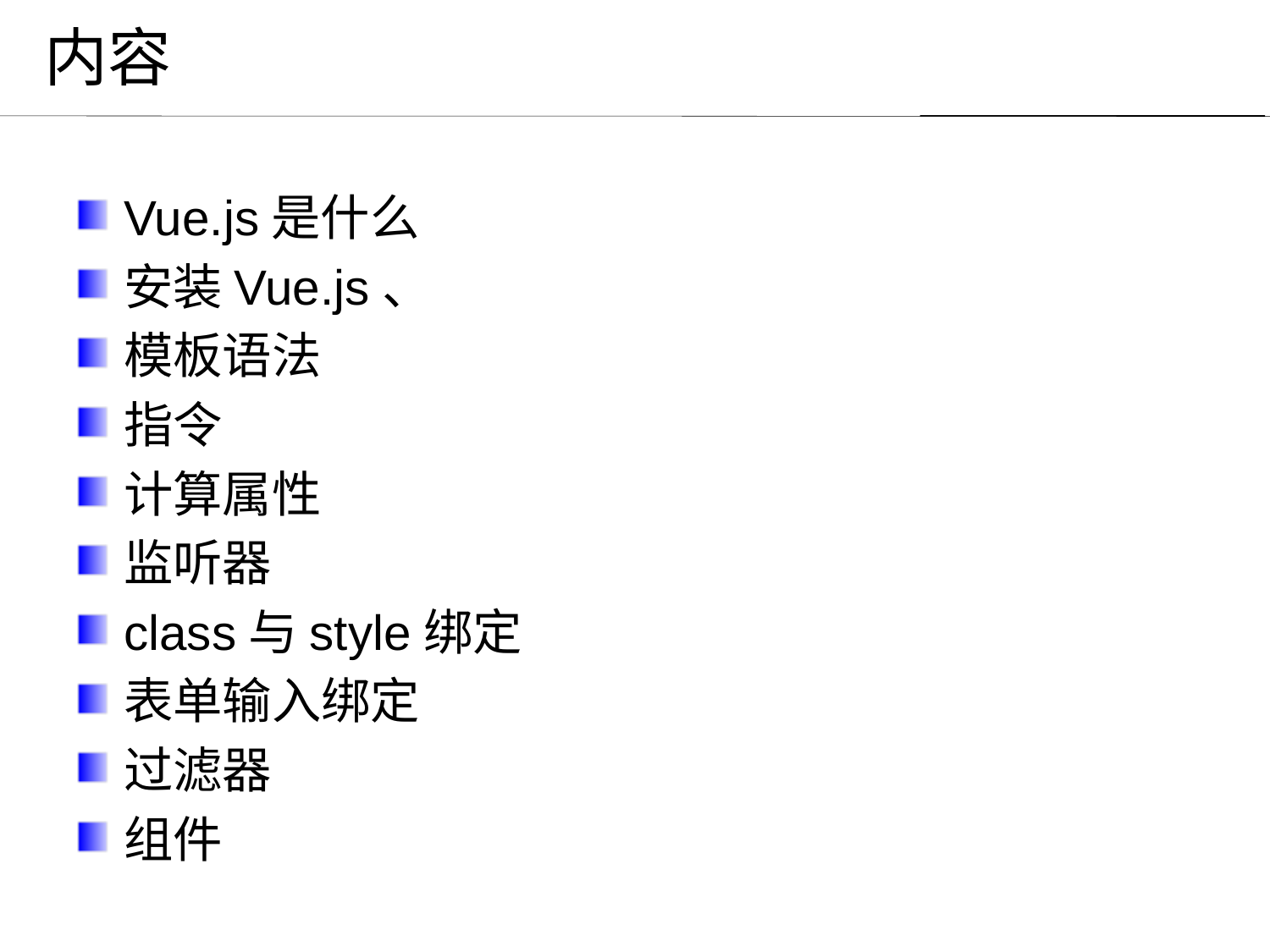

# 内容
Vue.js是什么
安装Vue.js、
模板语法
指令
计算属性
监听器
class与style绑定
表单输入绑定
过滤器
组件